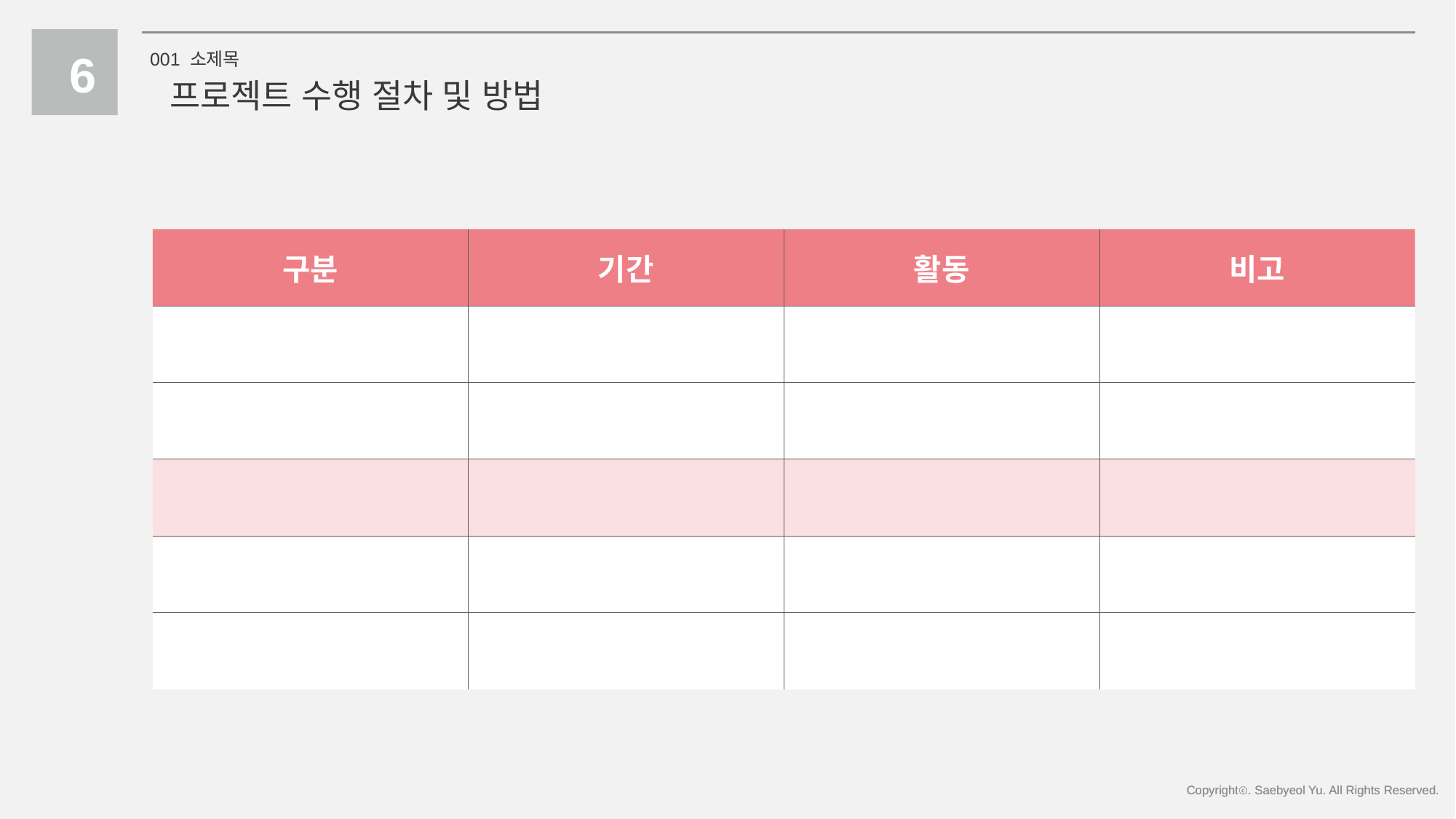

6
001 소제목
프로젝트 수행 절차 및 방법
| 구분 | 기간 | 활동 | 비고 |
| --- | --- | --- | --- |
|  |  |  |  |
|  |  |  |  |
|  |  |  |  |
|  |  |  |  |
|  |  |  |  |
Copyrightⓒ. Saebyeol Yu. All Rights Reserved.